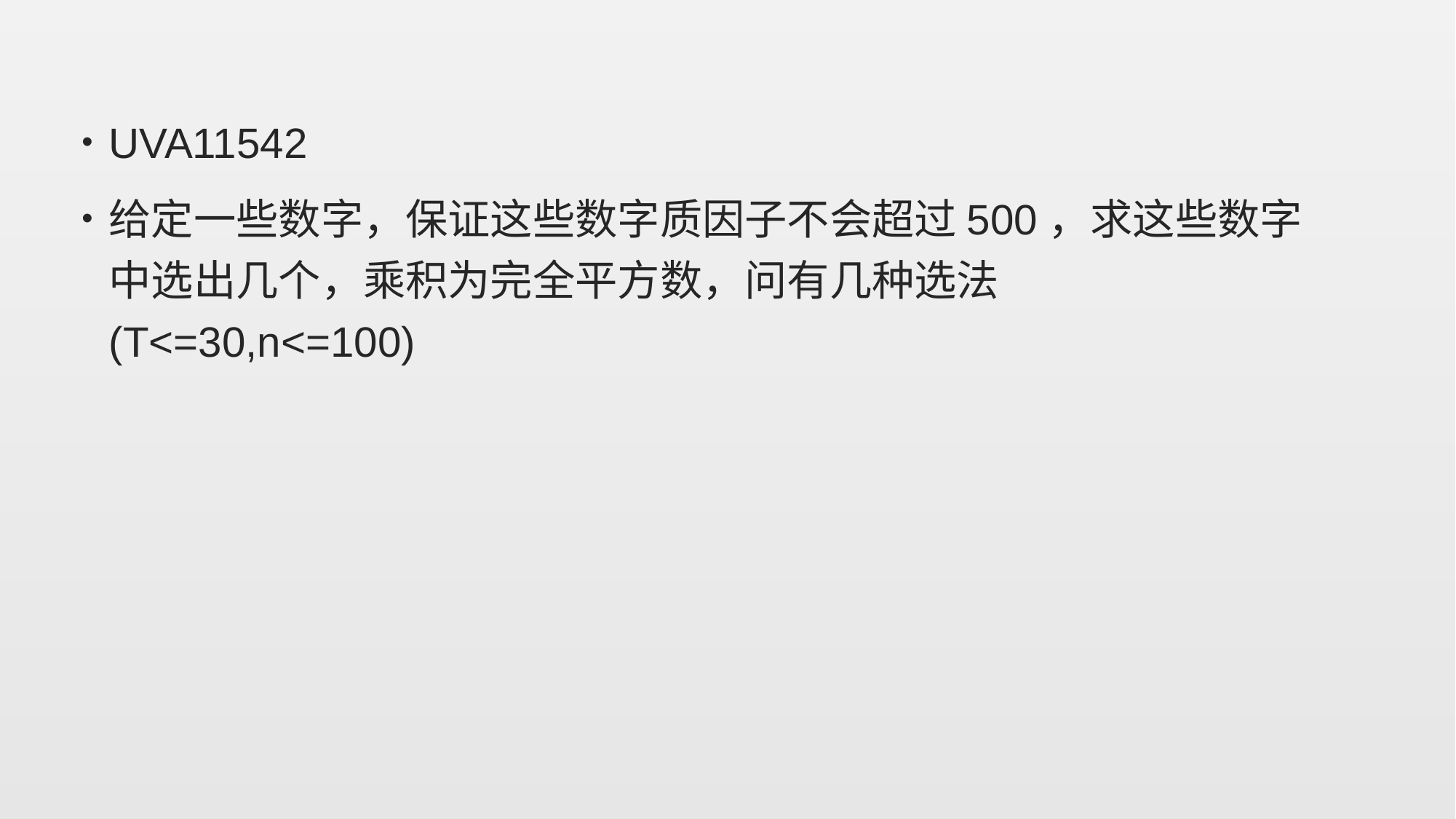

UVA11542
给定一些数字，保证这些数字质因子不会超过500，求这些数字中选出几个，乘积为完全平方数，问有几种选法(T<=30,n<=100)